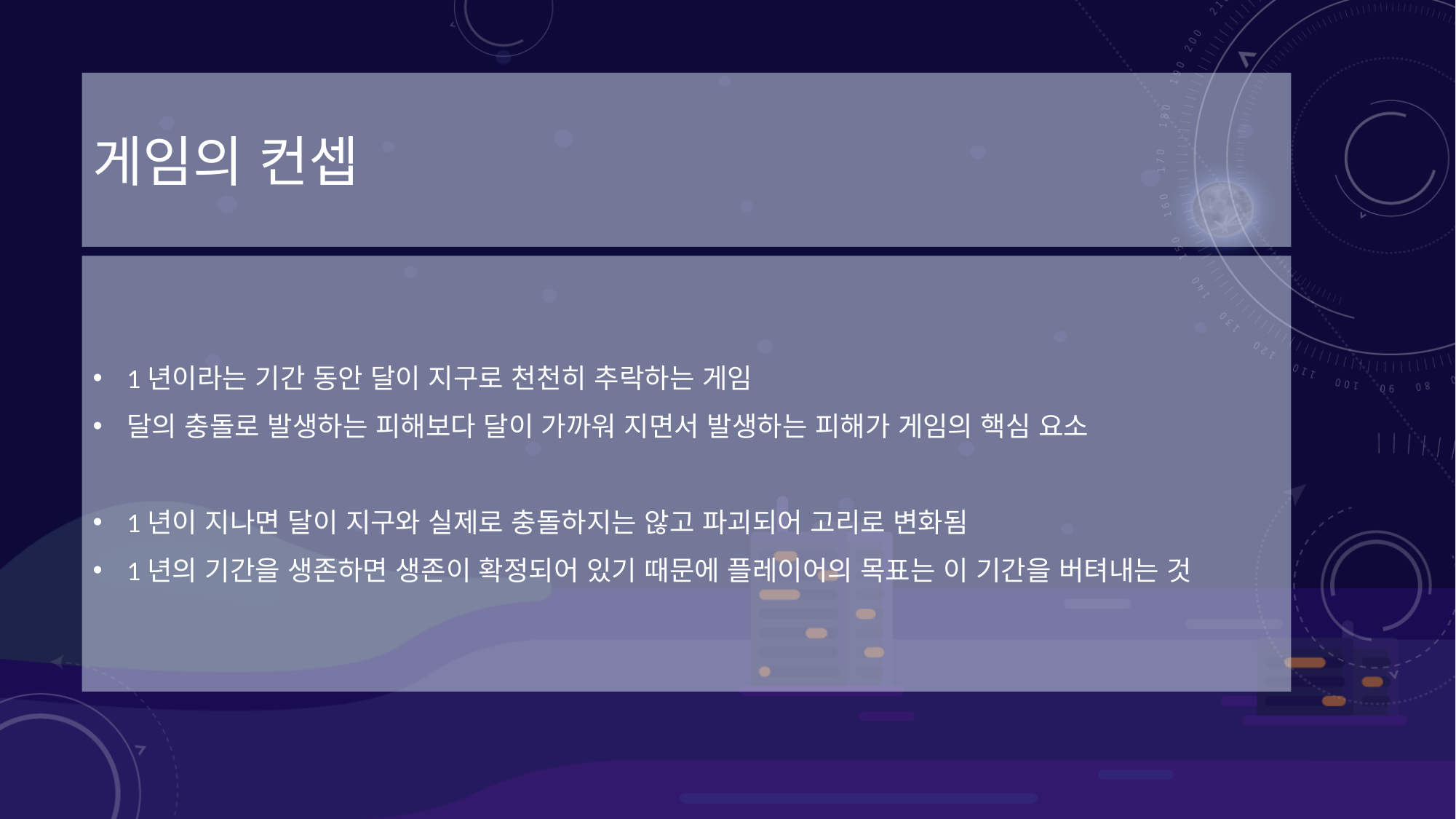

# 게임의 컨셉
1년이라는 기간 동안 달이 지구로 천천히 추락하는 게임
달의 충돌로 발생하는 피해보다 달이 가까워 지면서 발생하는 피해가 게임의 핵심 요소

1년이 지나면 달이 지구와 실제로 충돌하지는 않고 파괴되어 고리로 변화됨
1년의 기간을 생존하면 생존이 확정되어 있기 때문에 플레이어의 목표는 이 기간을 버텨내는 것